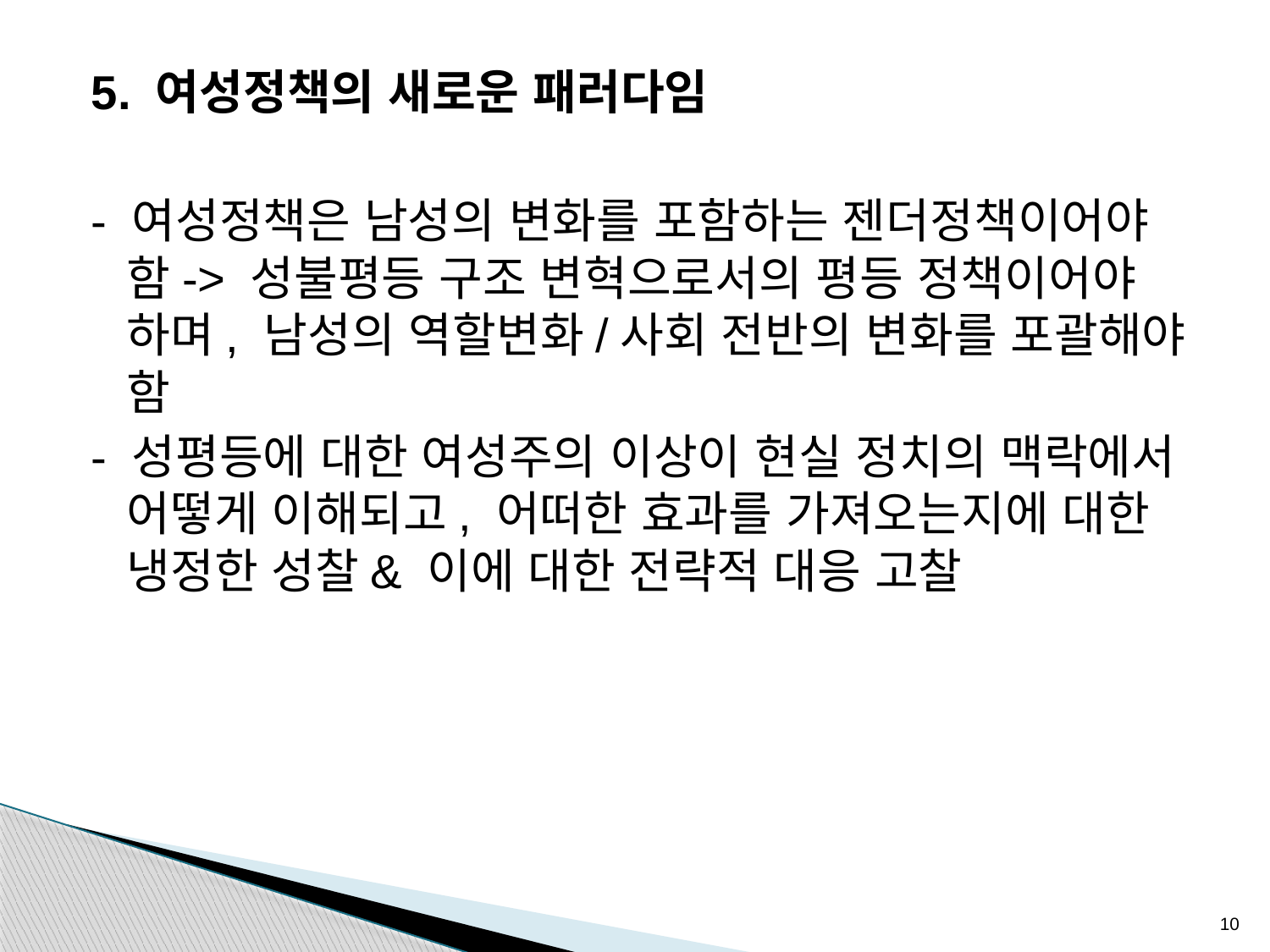

5. 여성정책의 새로운 패러다임

- 여성정책은 남성의 변화를 포함하는 젠더정책이어야 함-> 성불평등 구조 변혁으로서의 평등 정책이어야 하며, 남성의 역할변화/사회 전반의 변화를 포괄해야 함
- 성평등에 대한 여성주의 이상이 현실 정치의 맥락에서 어떻게 이해되고, 어떠한 효과를 가져오는지에 대한 냉정한 성찰& 이에 대한 전략적 대응 고찰

10